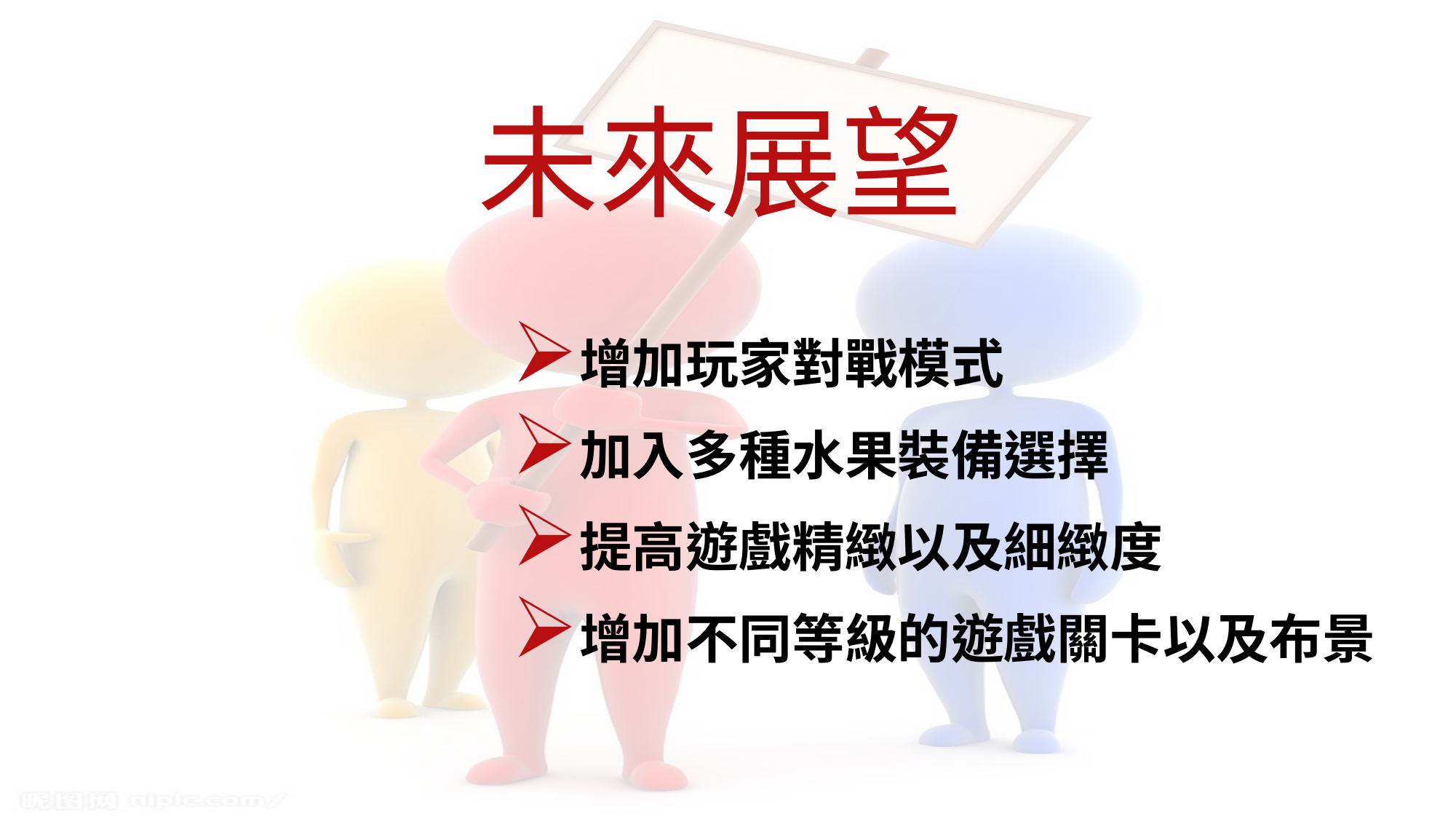

未來展望
增加玩家對戰模式
加入多種水果裝備選擇
提高遊戲精緻以及細緻度
增加不同等級的遊戲關卡以及布景